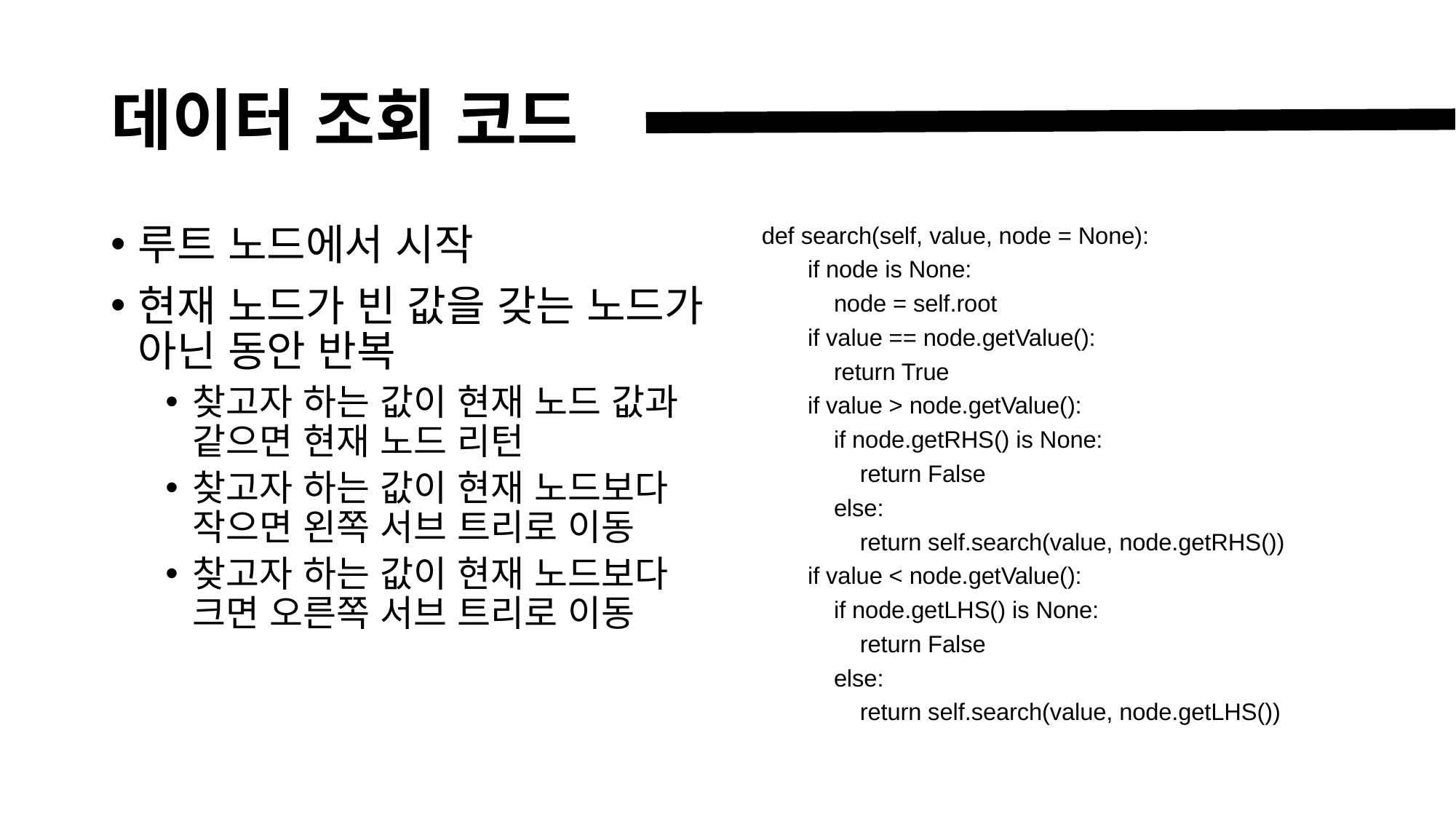

# 데이터 조회 코드
루트 노드에서 시작
현재 노드가 빈 값을 갖는 노드가 아닌 동안 반복
찾고자 하는 값이 현재 노드 값과 같으면 현재 노드 리턴
찾고자 하는 값이 현재 노드보다 작으면 왼쪽 서브 트리로 이동
찾고자 하는 값이 현재 노드보다 크면 오른쪽 서브 트리로 이동
 def search(self, value, node = None):
        if node is None:
            node = self.root
        if value == node.getValue():
            return True
        if value > node.getValue():
            if node.getRHS() is None:
                return False
            else:
                return self.search(value, node.getRHS())
        if value < node.getValue():
            if node.getLHS() is None:
                return False
            else:
                return self.search(value, node.getLHS())